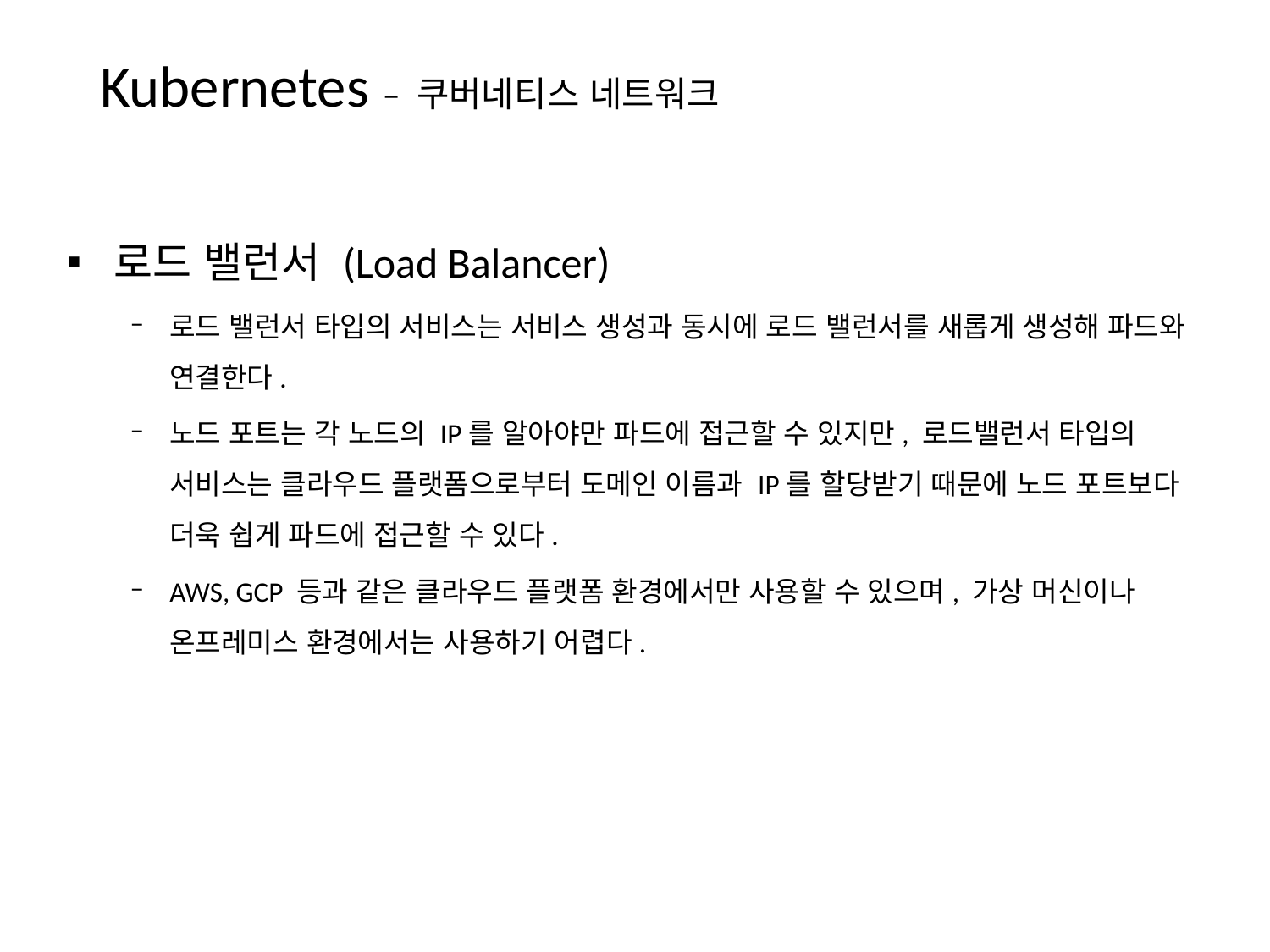

# Kubernetes – 쿠버네티스 네트워크
로드 밸런서 (Load Balancer)
로드 밸런서 타입의 서비스는 서비스 생성과 동시에 로드 밸런서를 새롭게 생성해 파드와 연결한다.
노드 포트는 각 노드의 IP를 알아야만 파드에 접근할 수 있지만, 로드밸런서 타입의 서비스는 클라우드 플랫폼으로부터 도메인 이름과 IP를 할당받기 때문에 노드 포트보다 더욱 쉽게 파드에 접근할 수 있다.
AWS, GCP 등과 같은 클라우드 플랫폼 환경에서만 사용할 수 있으며, 가상 머신이나 온프레미스 환경에서는 사용하기 어렵다.